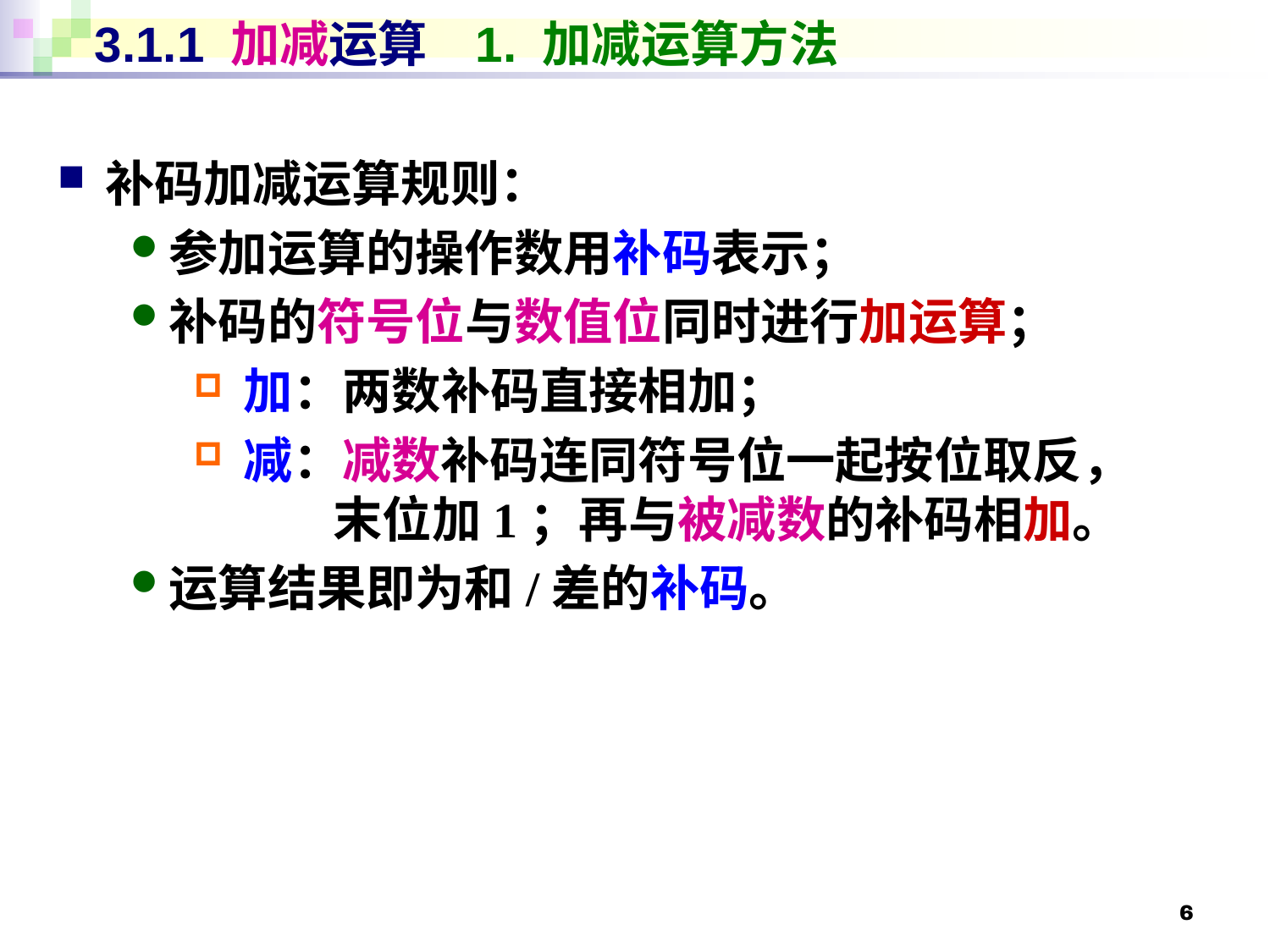

# 3.1.1 加减运算	1. 加减运算方法
补码加减运算规则：
参加运算的操作数用补码表示；
补码的符号位与数值位同时进行加运算；
加：两数补码直接相加；
减：减数补码连同符号位一起按位取反，
        末位加1；再与被减数的补码相加。
运算结果即为和/差的补码。
6